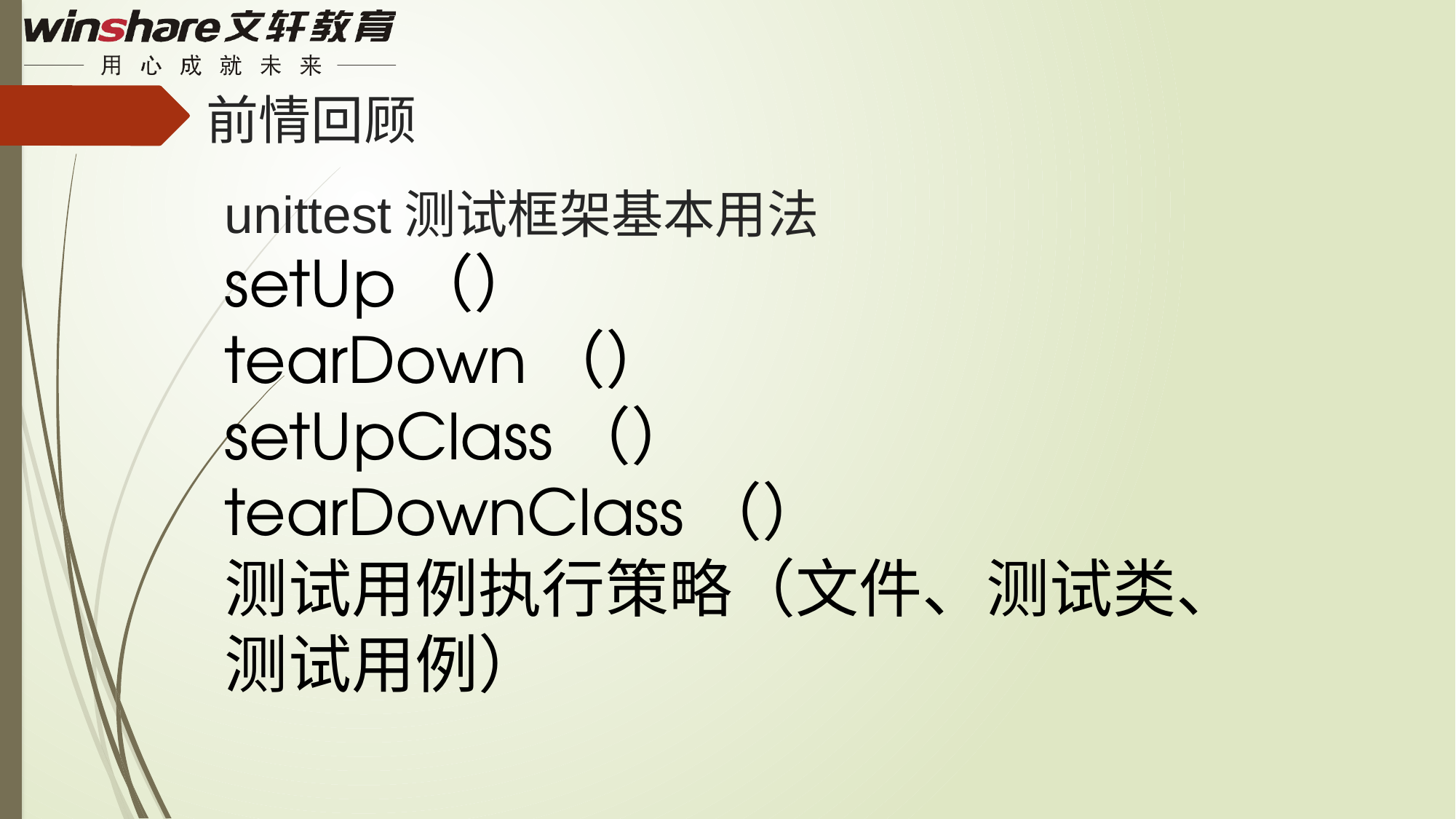

# 前情回顾
unittest测试框架基本用法
setUp（）
tearDown（）
setUpClass（）
tearDownClass（）
测试用例执行策略（文件、测试类、测试用例）